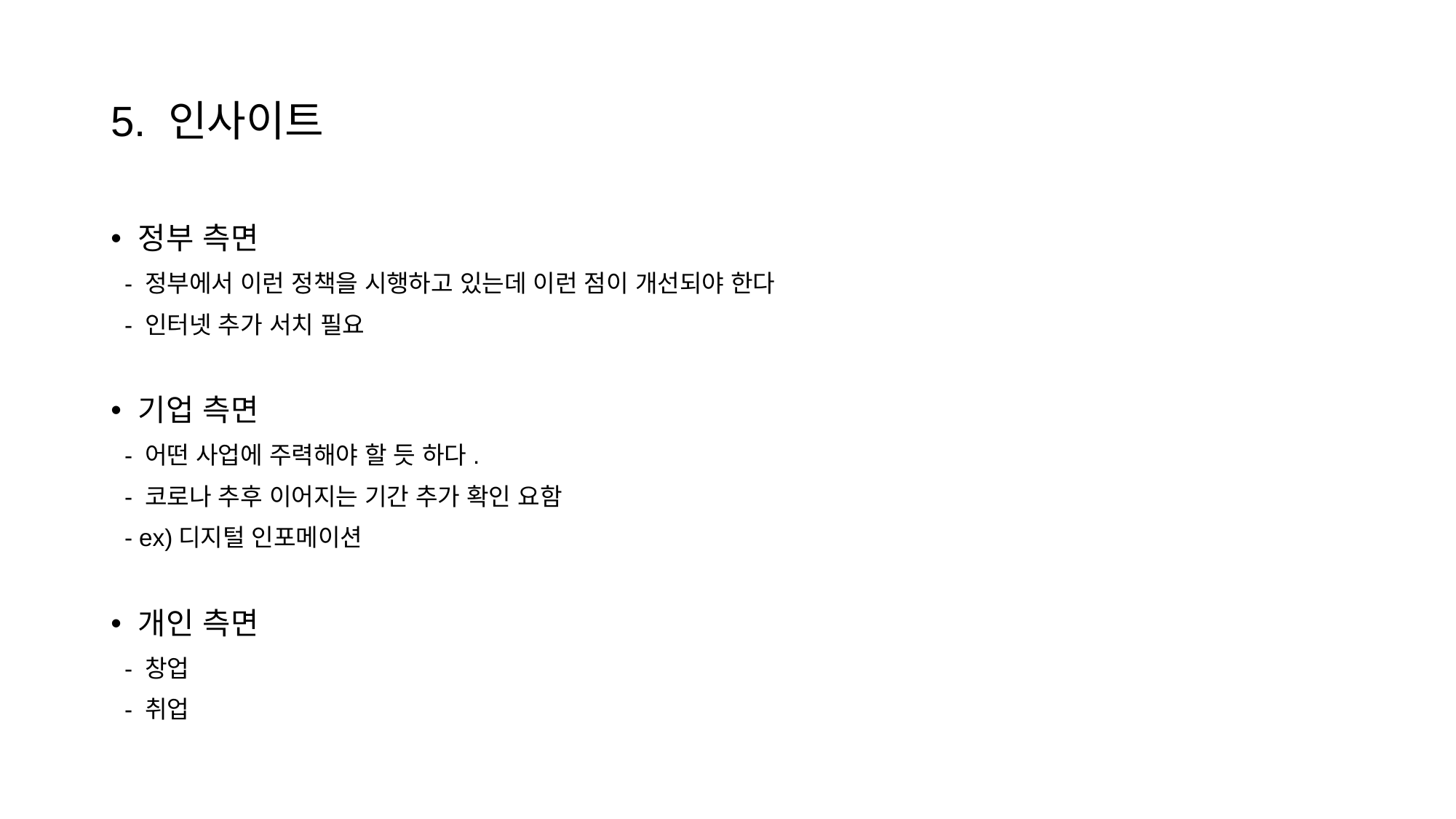

# 5. 인사이트
정부 측면
  - 정부에서 이런 정책을 시행하고 있는데 이런 점이 개선되야 한다
  - 인터넷 추가 서치 필요

기업 측면
  - 어떤 사업에 주력해야 할 듯 하다.
  - 코로나 추후 이어지는 기간 추가 확인 요함
  - ex)디지털 인포메이션

개인 측면
  - 창업
  - 취업